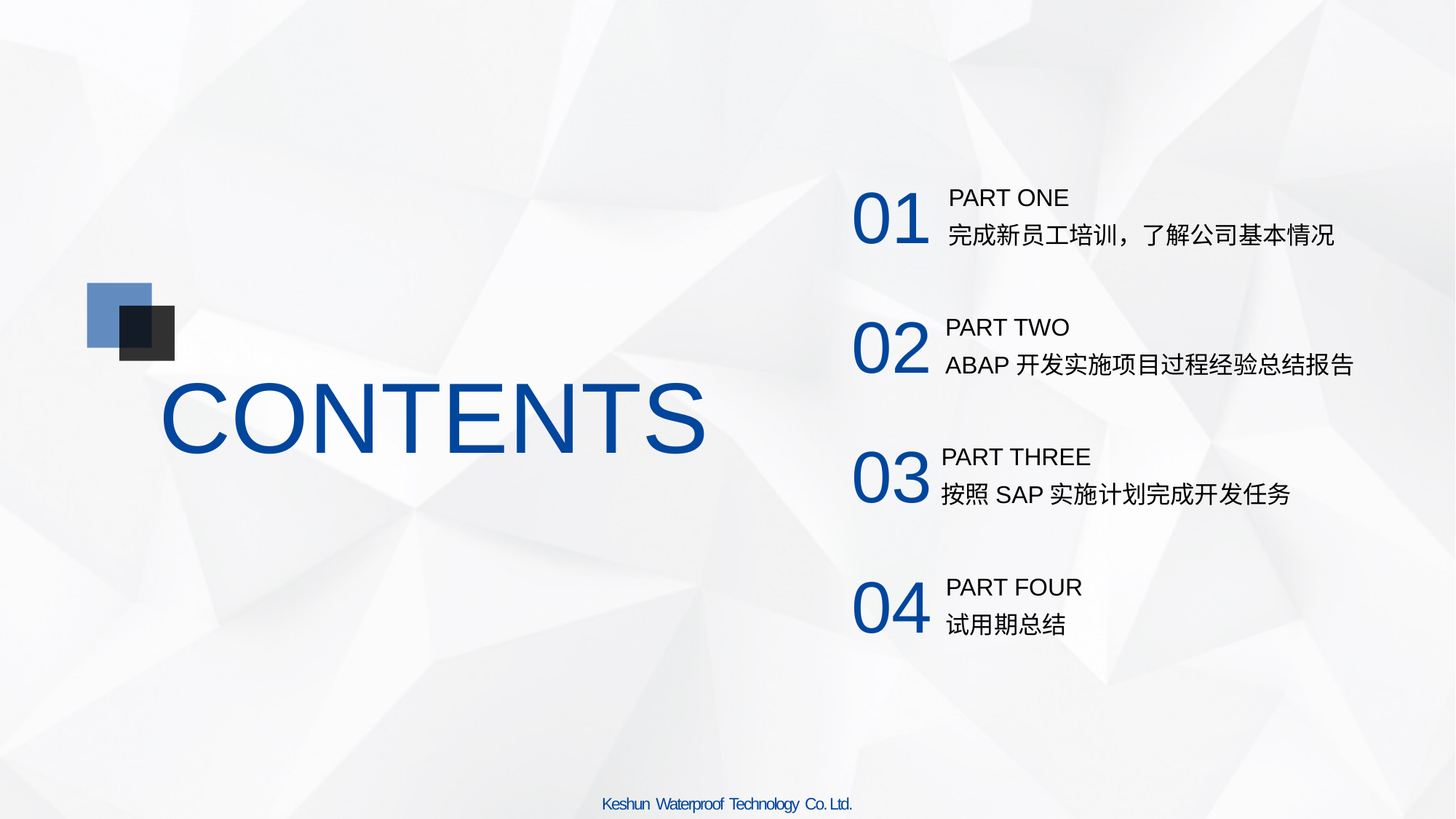

01
PART ONE
完成新员工培训，了解公司基本情况
02
PART TWO
ABAP开发实施项目过程经验总结报告
03
PART THREE
按照SAP实施计划完成开发任务
04
PART FOUR
试用期总结

CONTENTS